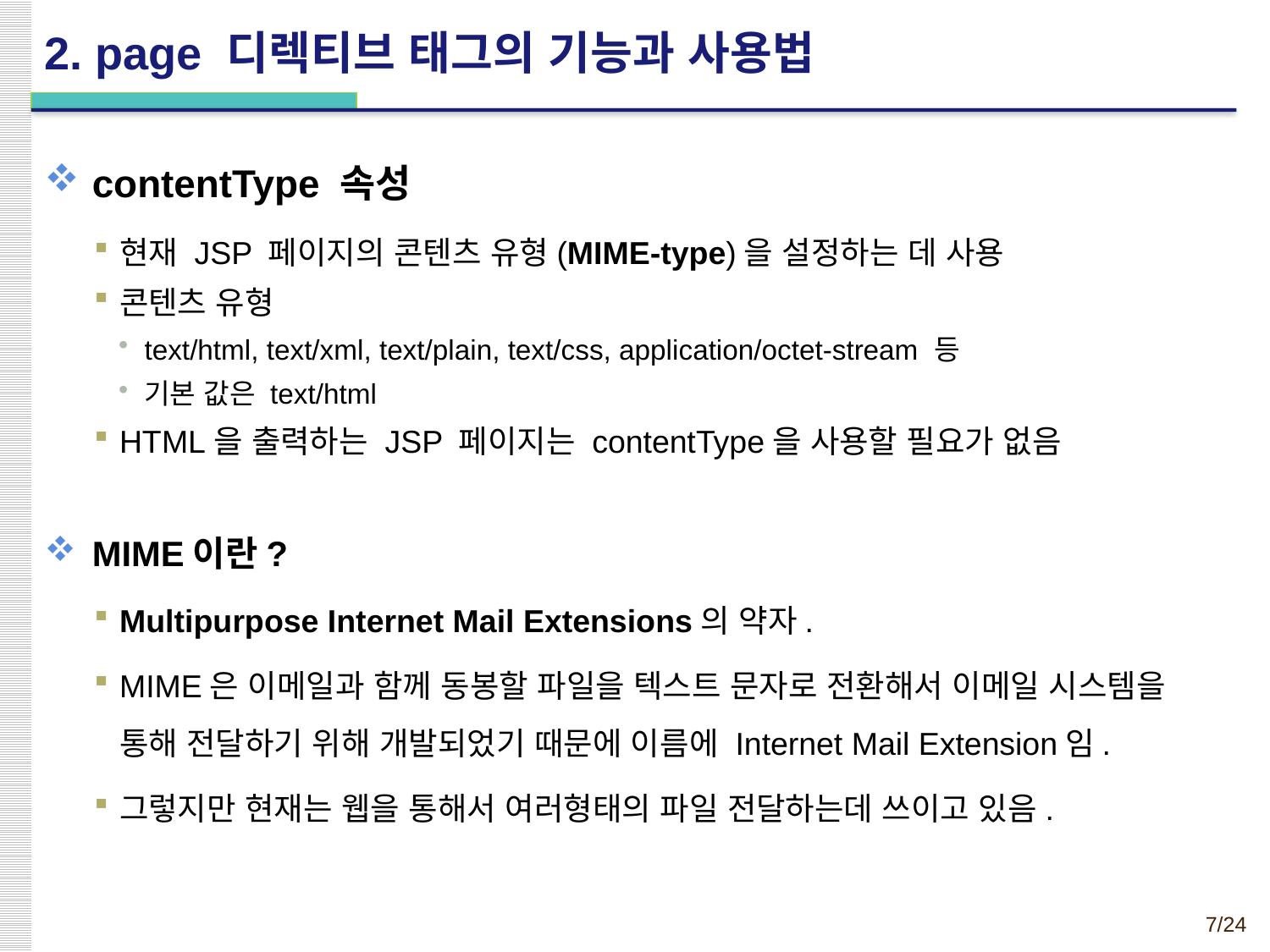

# 2. page 디렉티브 태그의 기능과 사용법
contentType 속성
현재 JSP 페이지의 콘텐츠 유형(MIME-type)을 설정하는 데 사용
콘텐츠 유형
text/html, text/xml, text/plain, text/css, application/octet-stream 등
기본 값은 text/html
HTML을 출력하는 JSP 페이지는 contentType을 사용할 필요가 없음

MIME이란?
Multipurpose Internet Mail Extensions의 약자.
MIME은 이메일과 함께 동봉할 파일을 텍스트 문자로 전환해서 이메일 시스템을 통해 전달하기 위해 개발되었기 때문에 이름에 Internet Mail Extension임.
그렇지만 현재는 웹을 통해서 여러형태의 파일 전달하는데 쓰이고 있음.